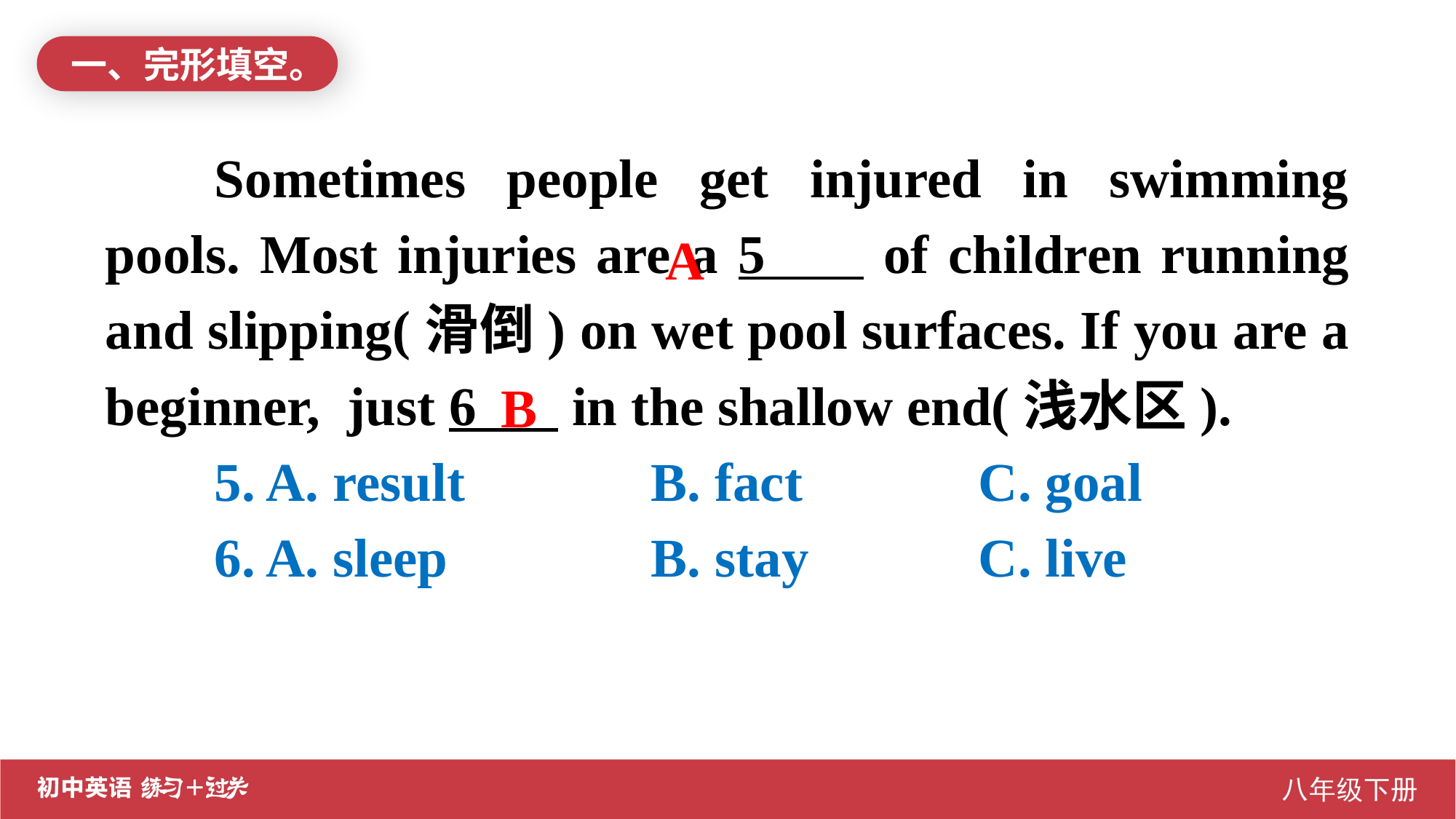

一、完形填空。
Sometimes people get injured in swimming pools. Most injuries are a 5      of children running and slipping(滑倒) on wet pool surfaces. If you are a beginner,  just 6       in the shallow end(浅水区).
5. A. result		B. fact		C. goal
6. A. sleep		B. stay		C. live

A
B